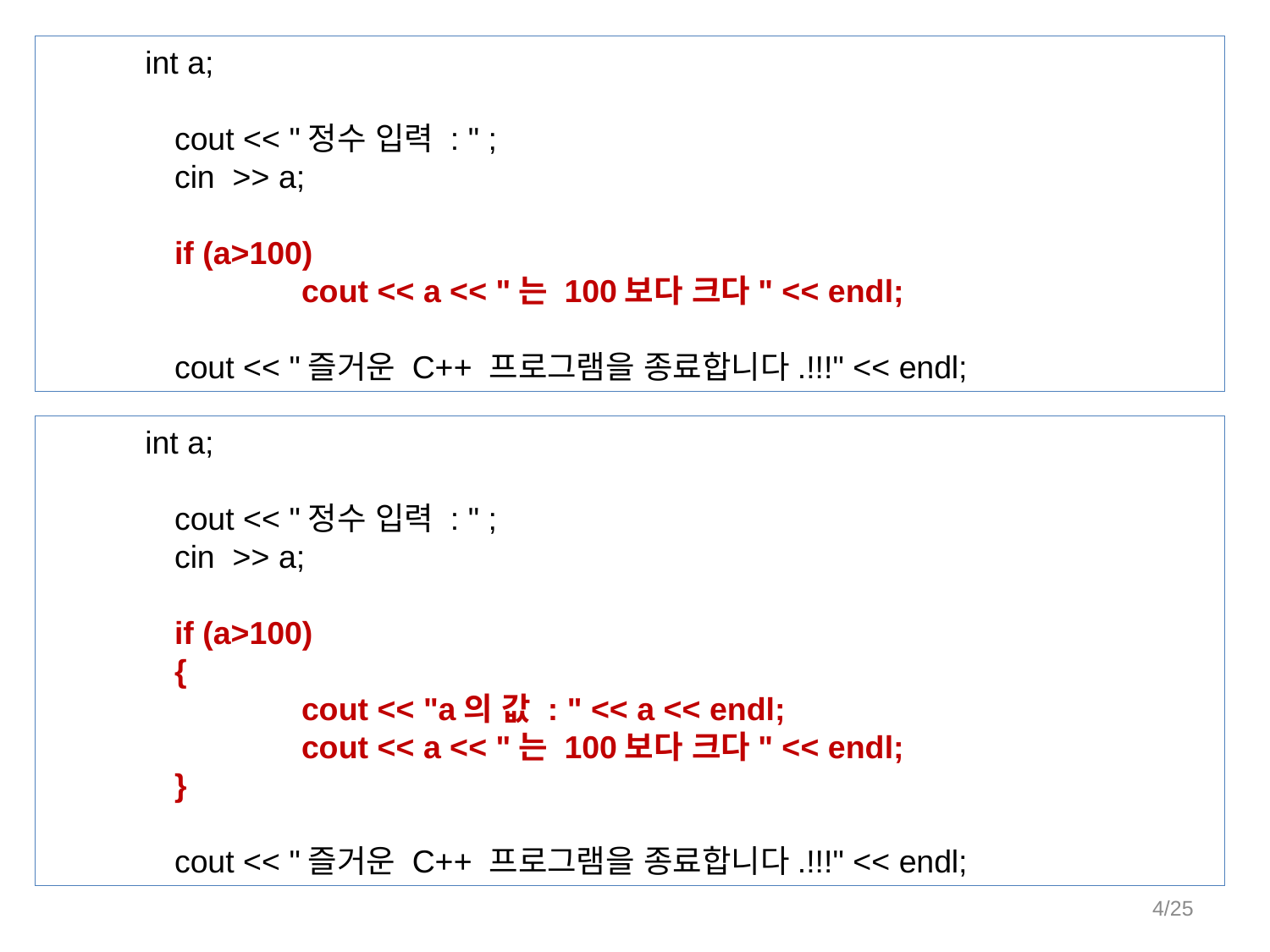

int a;

	cout << "정수 입력 : " ;
	cin  >> a;

	if (a>100)
		cout << a << "는 100보다 크다" << endl;

	cout << "즐거운 C++ 프로그램을 종료합니다.!!!" << endl;
           int a;

	cout << "정수 입력 : " ;
	cin  >> a;

	if (a>100)
	{
		cout << "a의 값 : " << a << endl;
		cout << a << "는 100보다 크다" << endl;
	}

	cout << "즐거운 C++ 프로그램을 종료합니다.!!!" << endl;
4/25